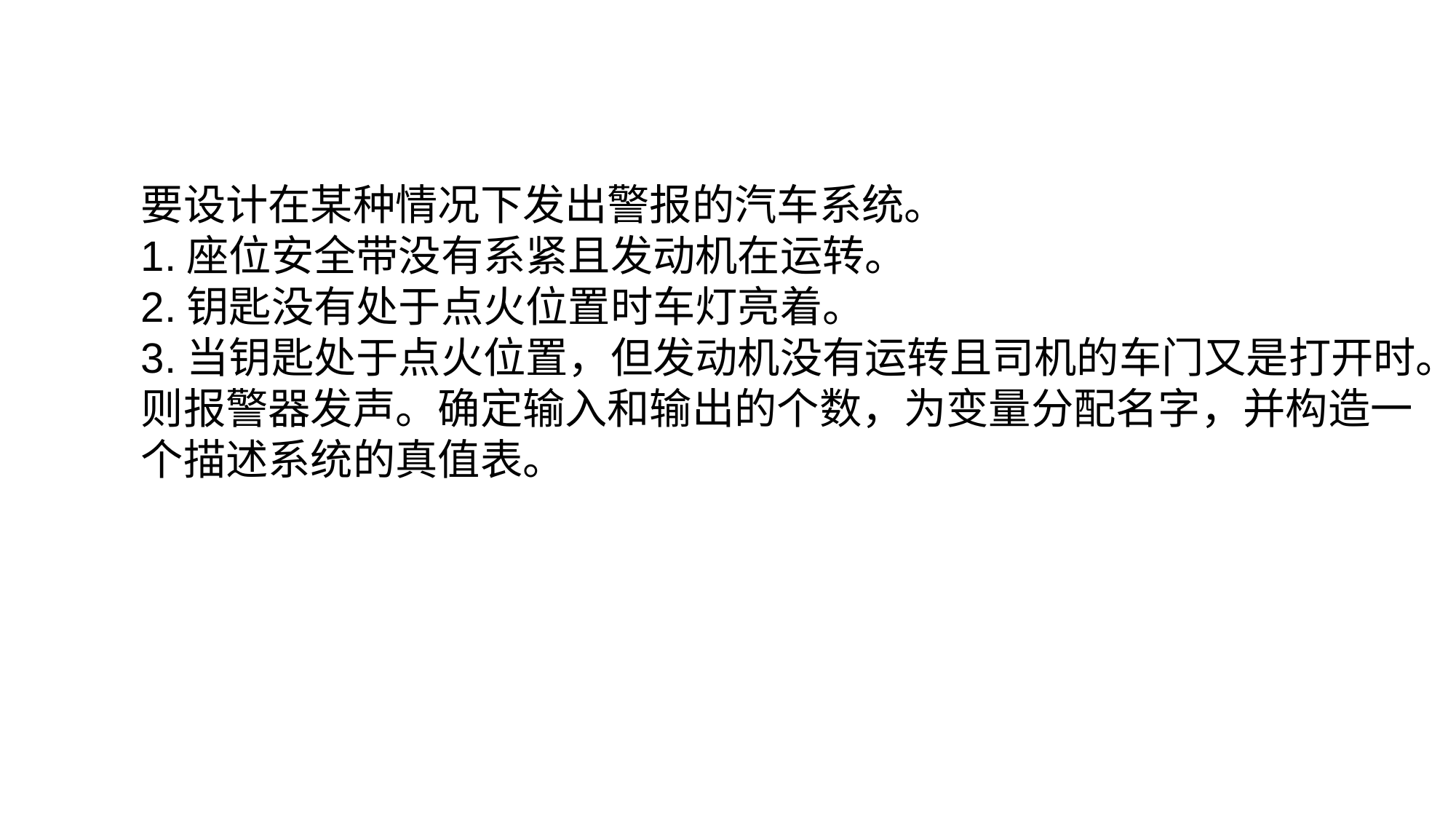

要设计在某种情况下发出警报的汽车系统。
1.座位安全带没有系紧且发动机在运转。
2.钥匙没有处于点火位置时车灯亮着。
3.当钥匙处于点火位置，但发动机没有运转且司机的车门又是打开时。
则报警器发声。确定输入和输出的个数，为变量分配名字，并构造一个描述系统的真值表。